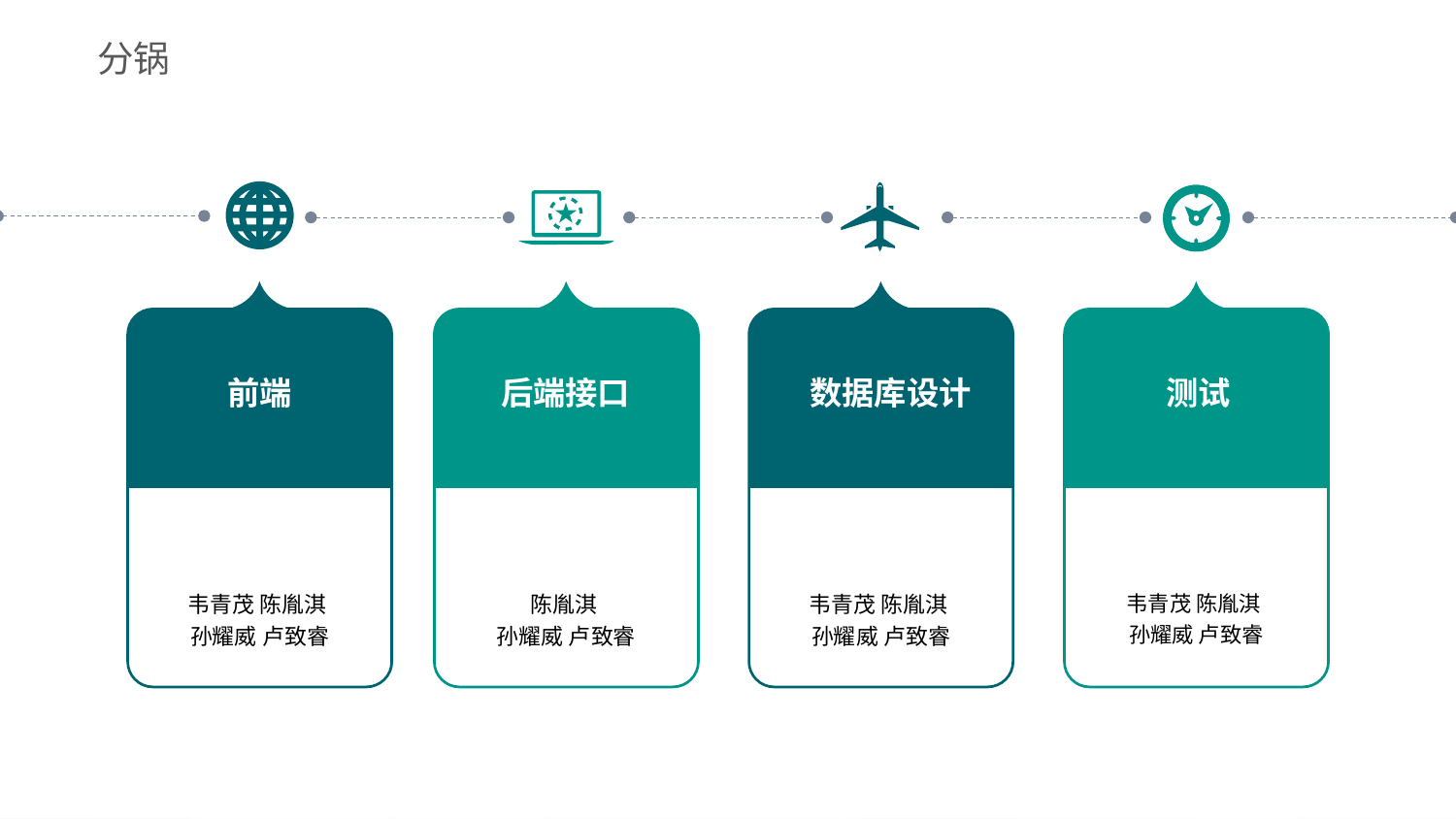

分锅

韦青茂 陈胤淇
孙耀威 卢致睿
前端
陈胤淇
孙耀威 卢致睿
后端接口
韦青茂 陈胤淇
孙耀威 卢致睿
数据库设计
韦青茂 陈胤淇
孙耀威 卢致睿

测试